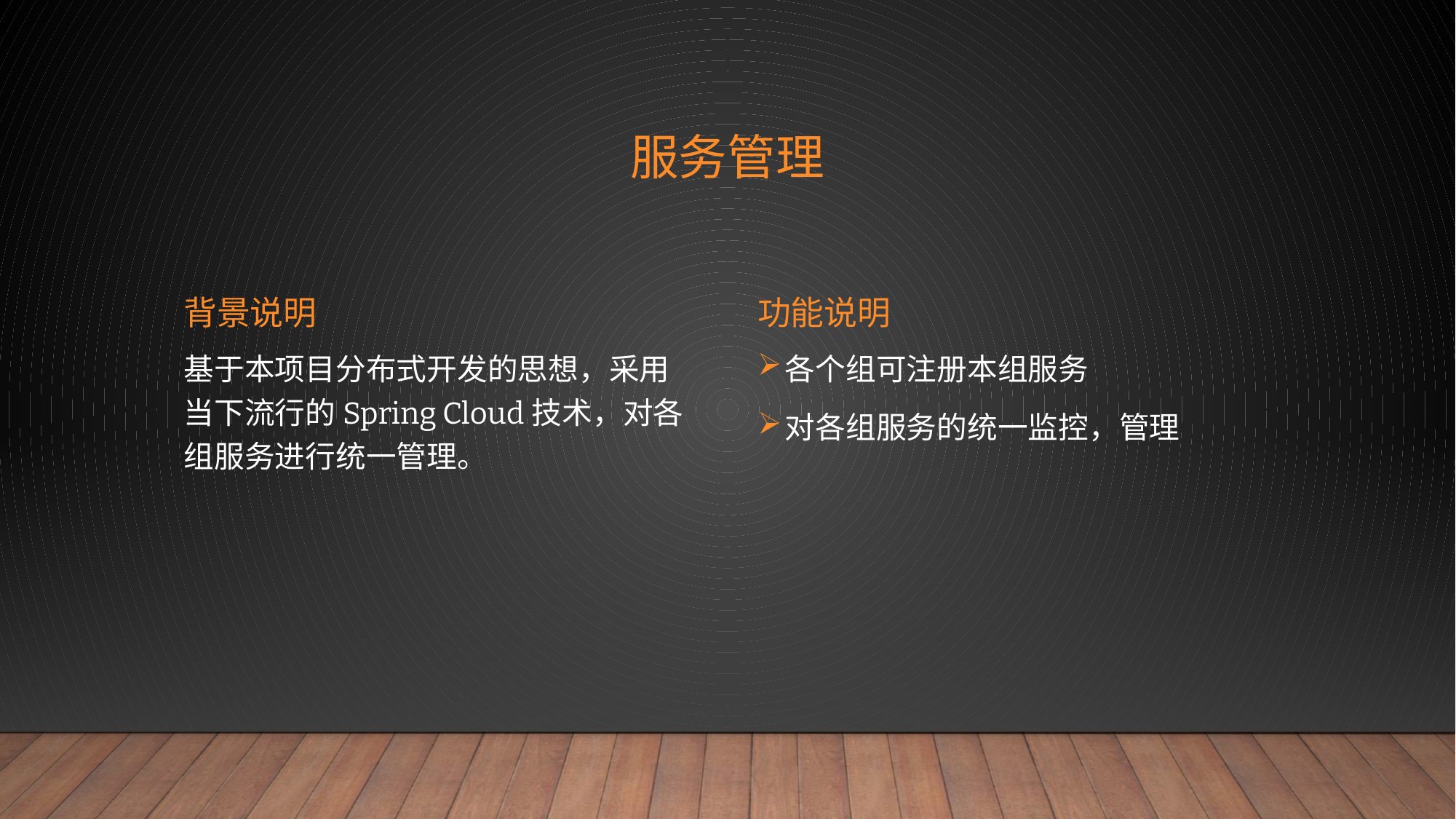

# 服务管理
背景说明
功能说明
各个组可注册本组服务
对各组服务的统一监控，管理
基于本项目分布式开发的思想，采用当下流行的Spring Cloud技术，对各组服务进行统一管理。